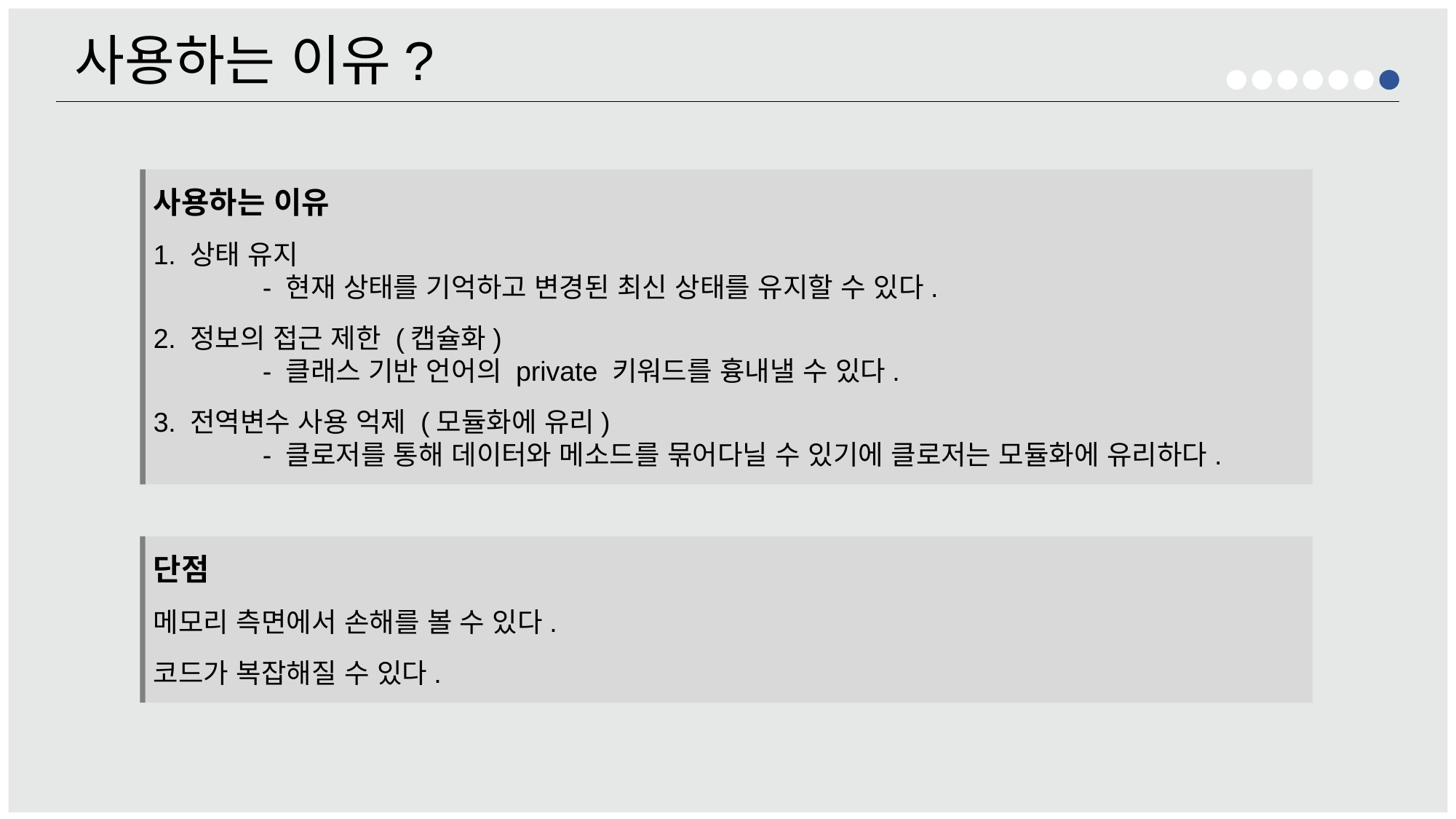

사용하는 이유?

사용하는 이유

1. 상태 유지
	- 현재 상태를 기억하고 변경된 최신 상태를 유지할 수 있다.

2. 정보의 접근 제한 (캡슐화)
	- 클래스 기반 언어의 private 키워드를 흉내낼 수 있다.

3. 전역변수 사용 억제 (모듈화에 유리)
	- 클로저를 통해 데이터와 메소드를 묶어다닐 수 있기에 클로저는 모듈화에 유리하다.

단점

메모리 측면에서 손해를 볼 수 있다.

코드가 복잡해질 수 있다.